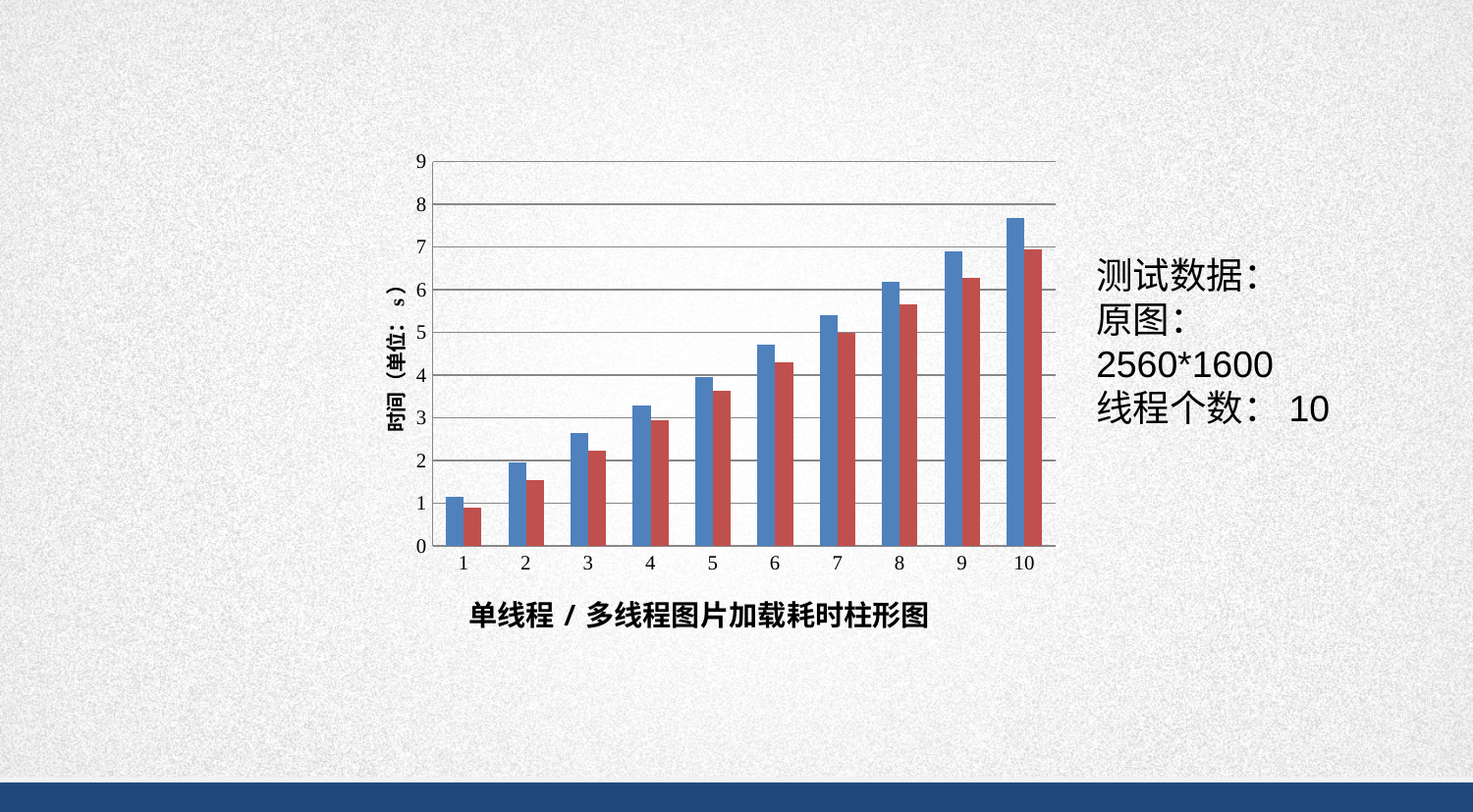

### Chart

| Category |  |  |
|---|---|---|
测试数据：
原图：2560*1600
线程个数：10
单线程/多线程图片加载耗时柱形图